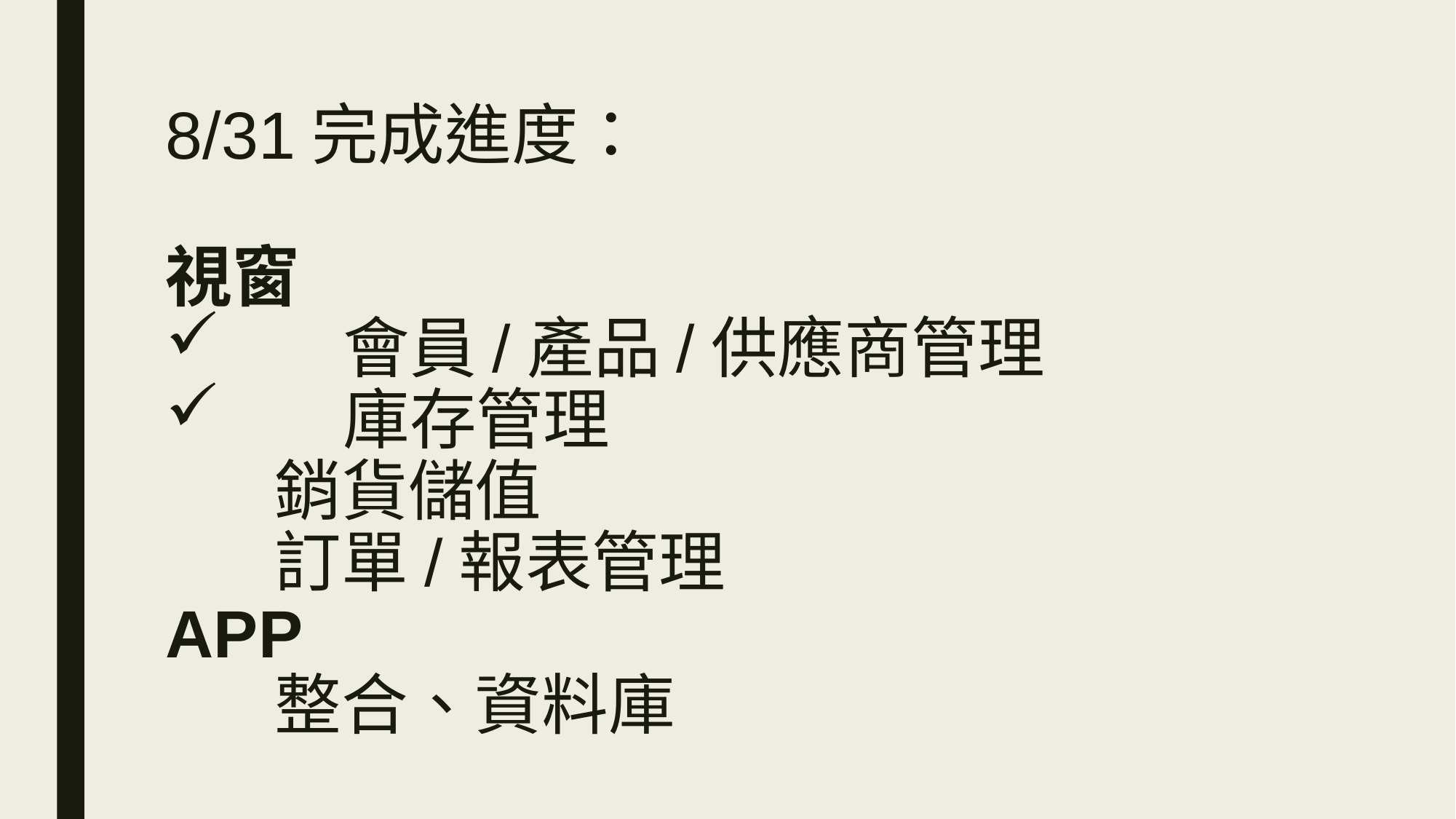

8/31完成進度：

視窗
	會員/產品/供應商管理
	庫存管理
	銷貨儲值
	訂單/報表管理
APP
	整合、資料庫